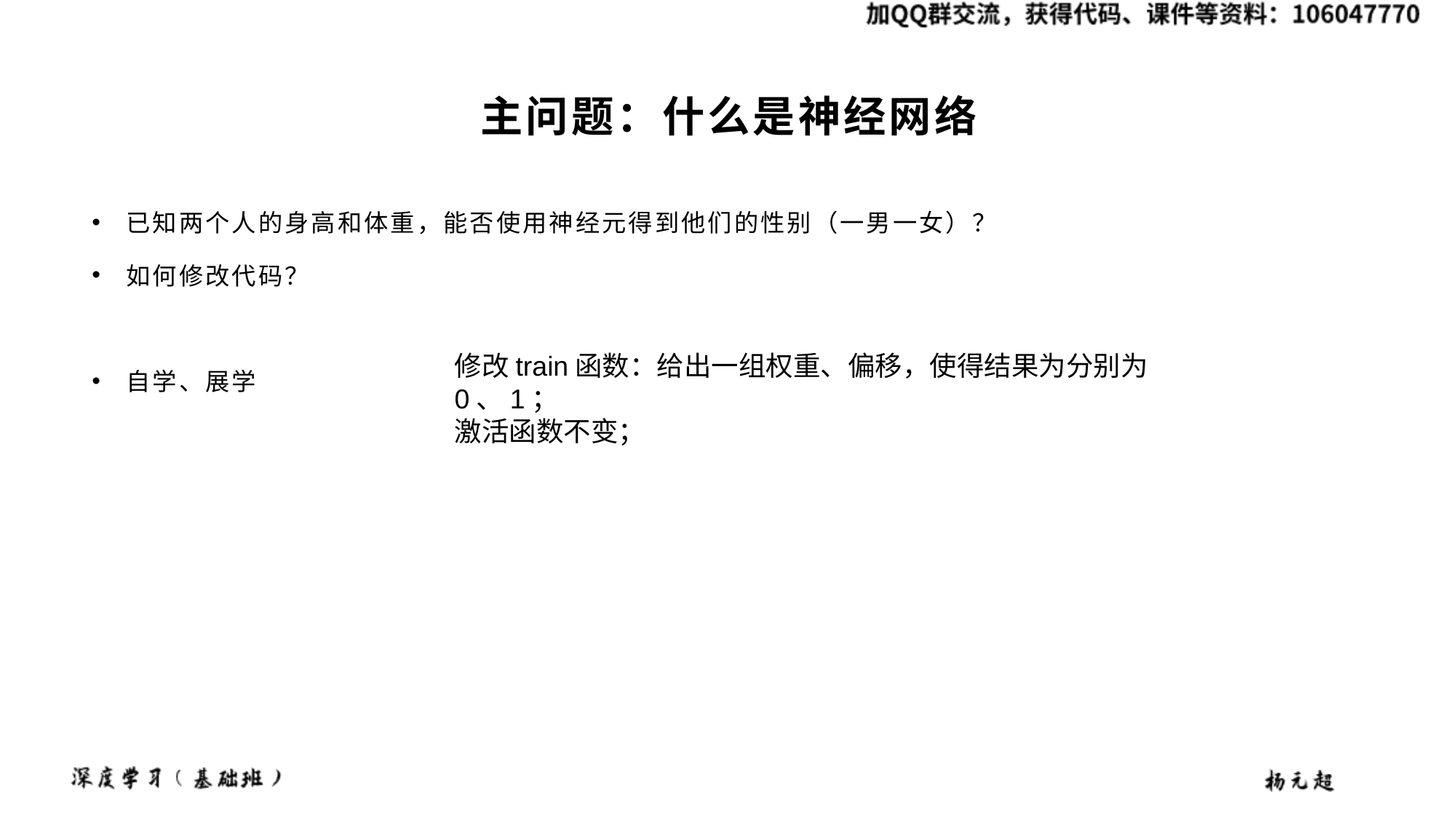

# 主问题：什么是神经网络
已知两个人的身高和体重，能否使用神经元得到他们的性别（一男一女）？
如何修改代码？

自学、展学

修改train函数：给出一组权重、偏移，使得结果为分别为0、1；
激活函数不变；